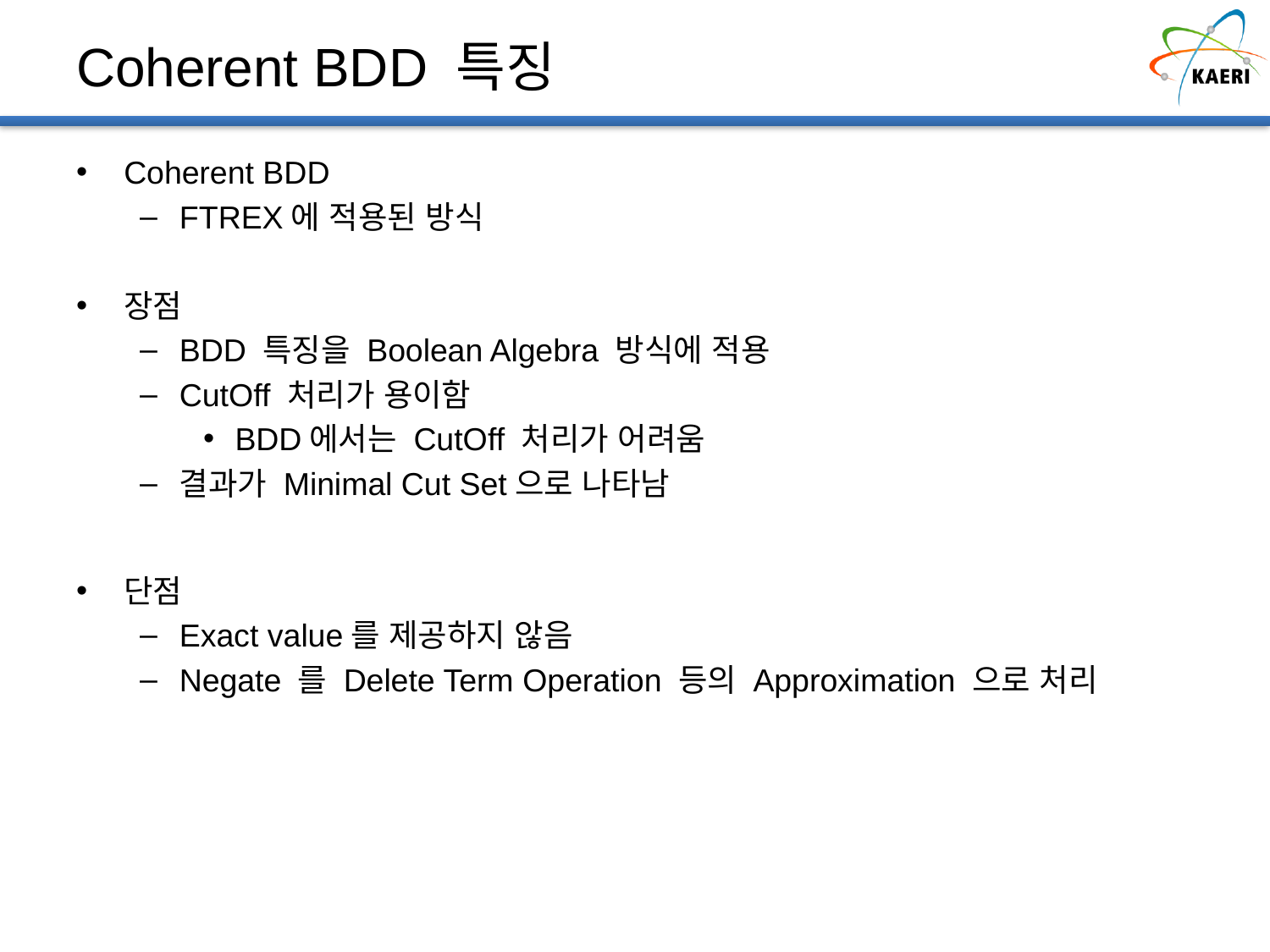

# Coherent BDD 특징
Coherent BDD
FTREX에 적용된 방식

장점
BDD 특징을 Boolean Algebra 방식에 적용
CutOff 처리가 용이함
BDD에서는 CutOff 처리가 어려움
결과가 Minimal Cut Set으로 나타남

단점
Exact value를 제공하지 않음
Negate 를 Delete Term Operation 등의 Approximation 으로 처리